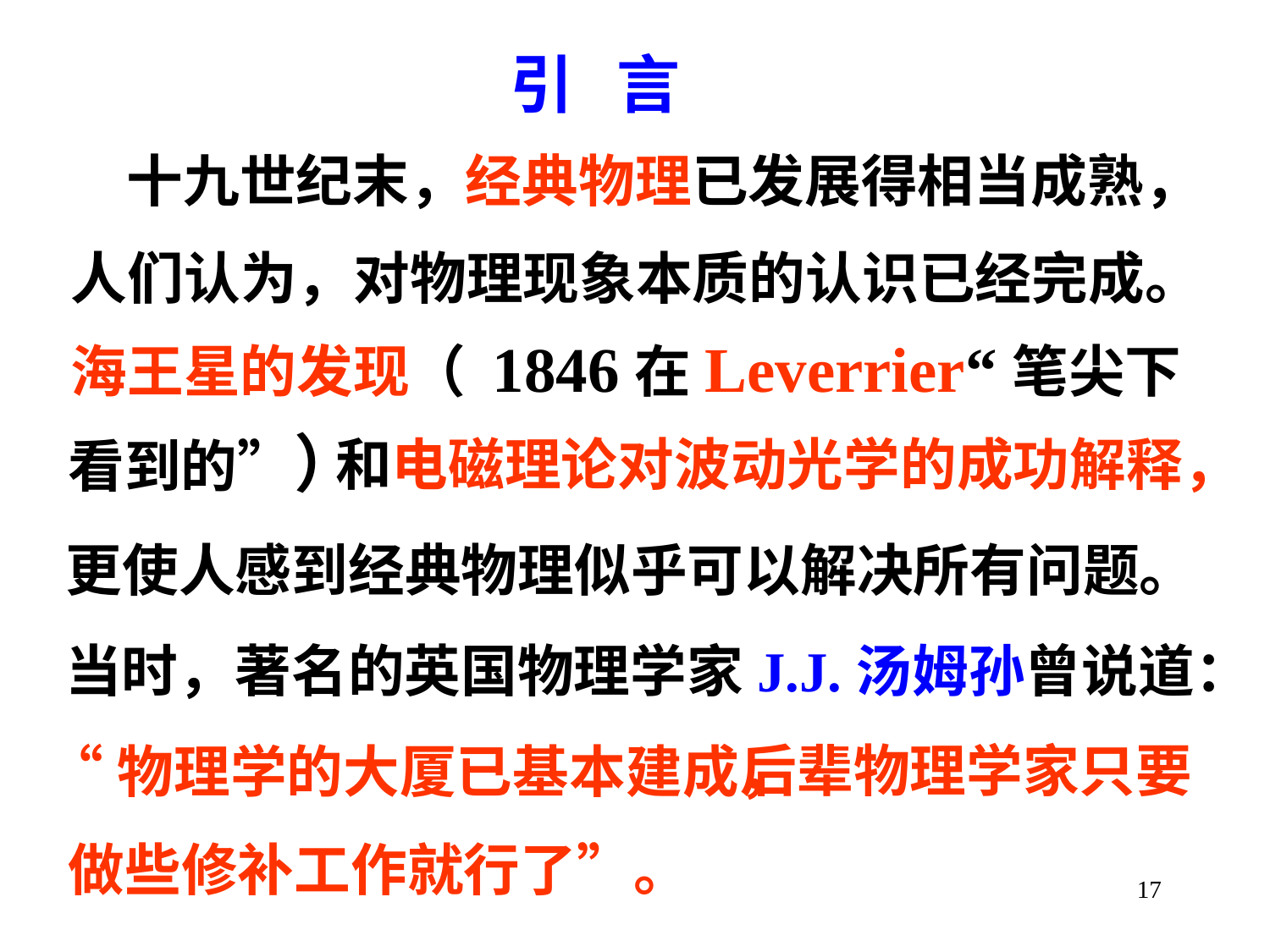

引   言
十九世纪末，经典物理已发展得相当成熟，
人们认为，对物理现象本质的认识已经完成。
海王星的发现（ 1846在Leverrier“笔尖下
看到的”）
和电磁理论对波动光学的成功解释，
更使人感到经典物理似乎可以解决所有问题。
当时，著名的英国物理学家J.J.汤姆孙曾说道：
后辈物理学家只要
“物理学的大厦已基本建成，
做些修补工作就行了”。
17